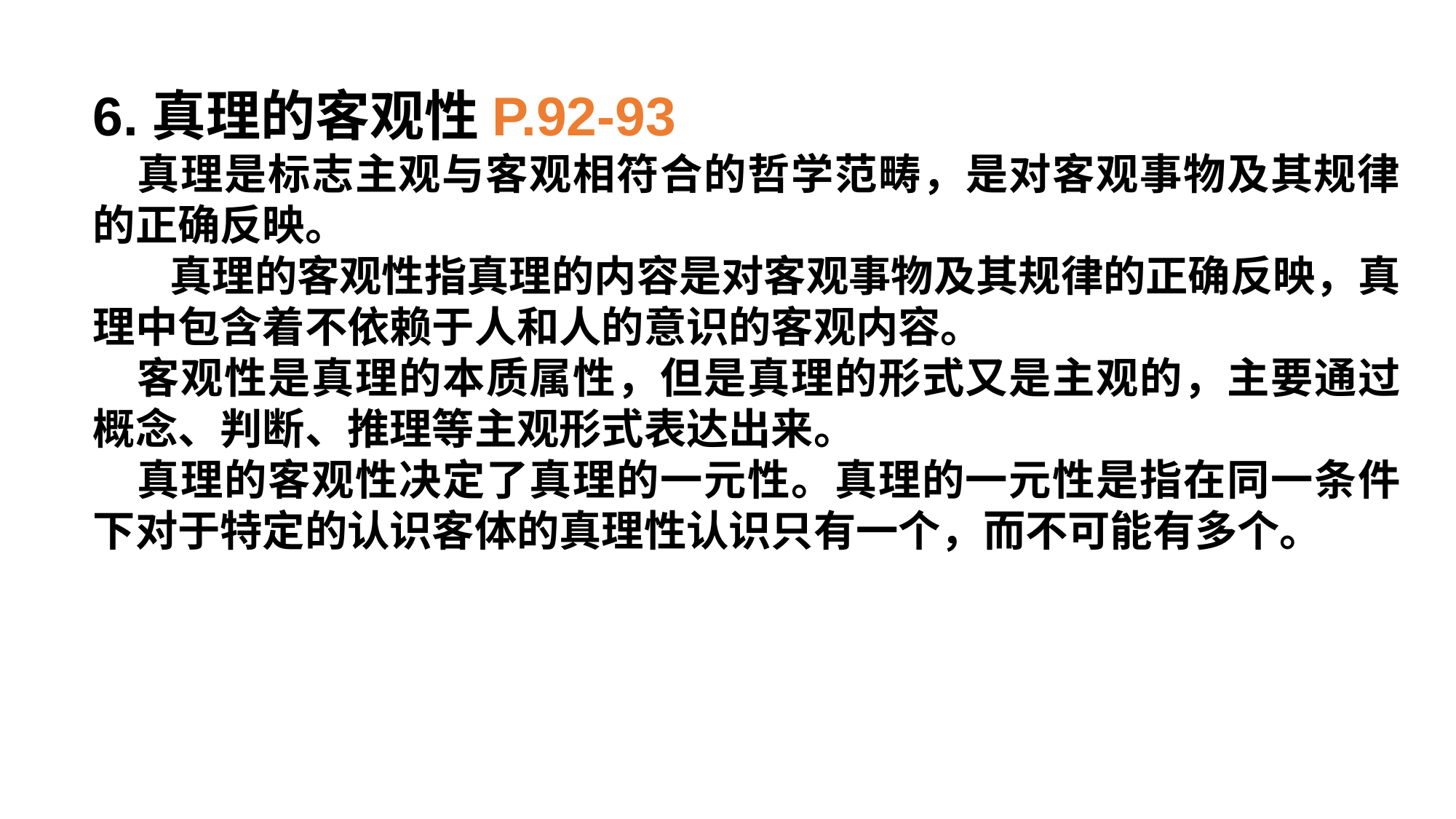

6.真理的客观性P.92-93
   真理是标志主观与客观相符合的哲学范畴，是对客观事物及其规律的正确反映。
       真理的客观性指真理的内容是对客观事物及其规律的正确反映，真理中包含着不依赖于人和人的意识的客观内容。
   客观性是真理的本质属性，但是真理的形式又是主观的，主要通过概念、判断、推理等主观形式表达出来。
   真理的客观性决定了真理的一元性。真理的一元性是指在同一条件下对于特定的认识客体的真理性认识只有一个，而不可能有多个。